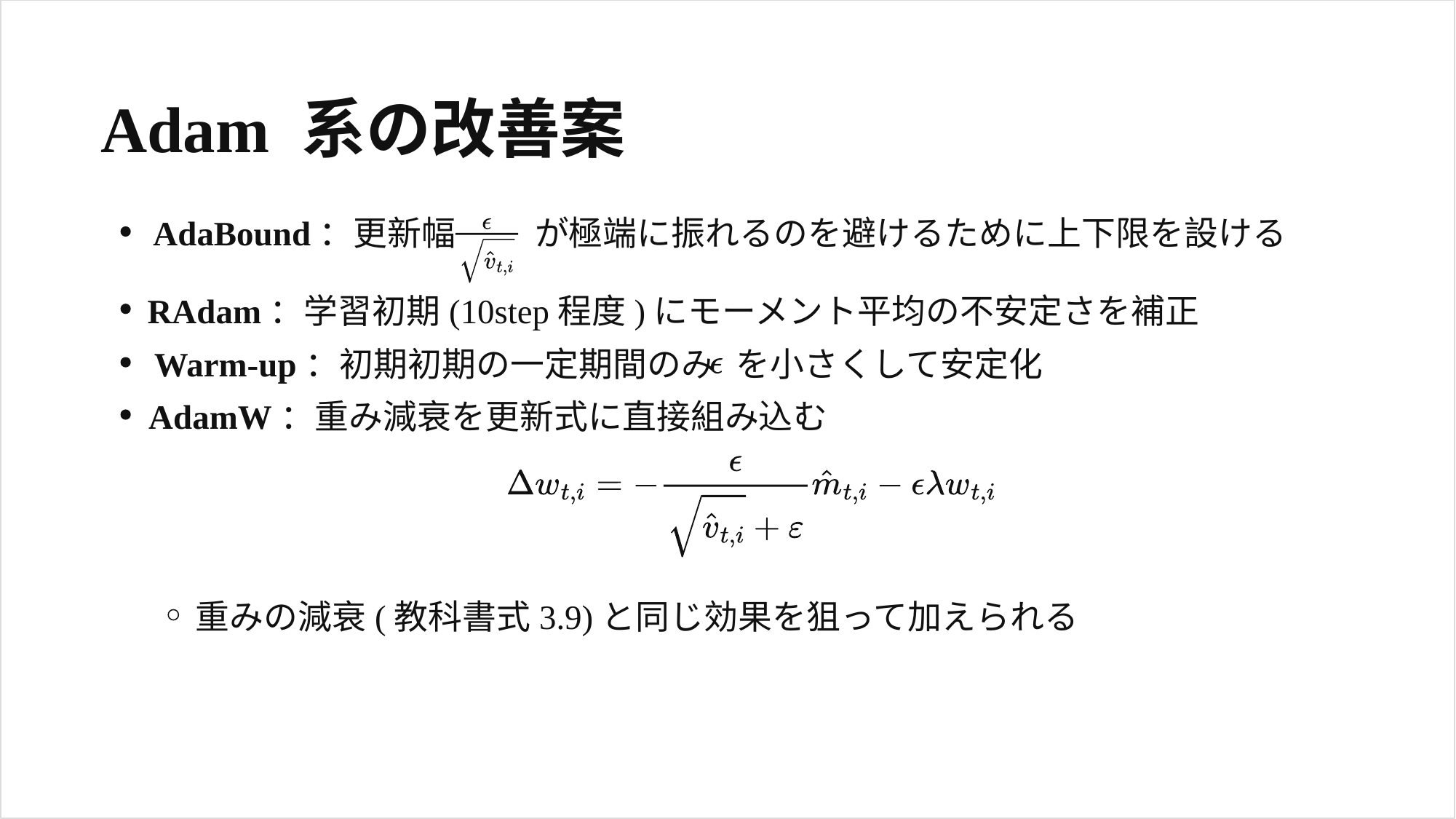

Adam 系の改善案
AdaBound：更新幅
 が極端に振れるのを避けるために上下限を設ける

RAdam：学習初期(10step程度)にモーメント平均の不安定さを補正

Warm-up：初期初期の一定期間のみ
 を小さくして安定化

AdamW：重み減衰を更新式に直接組み込む

重みの減衰(教科書式3.9)と同じ効果を狙って加えられる